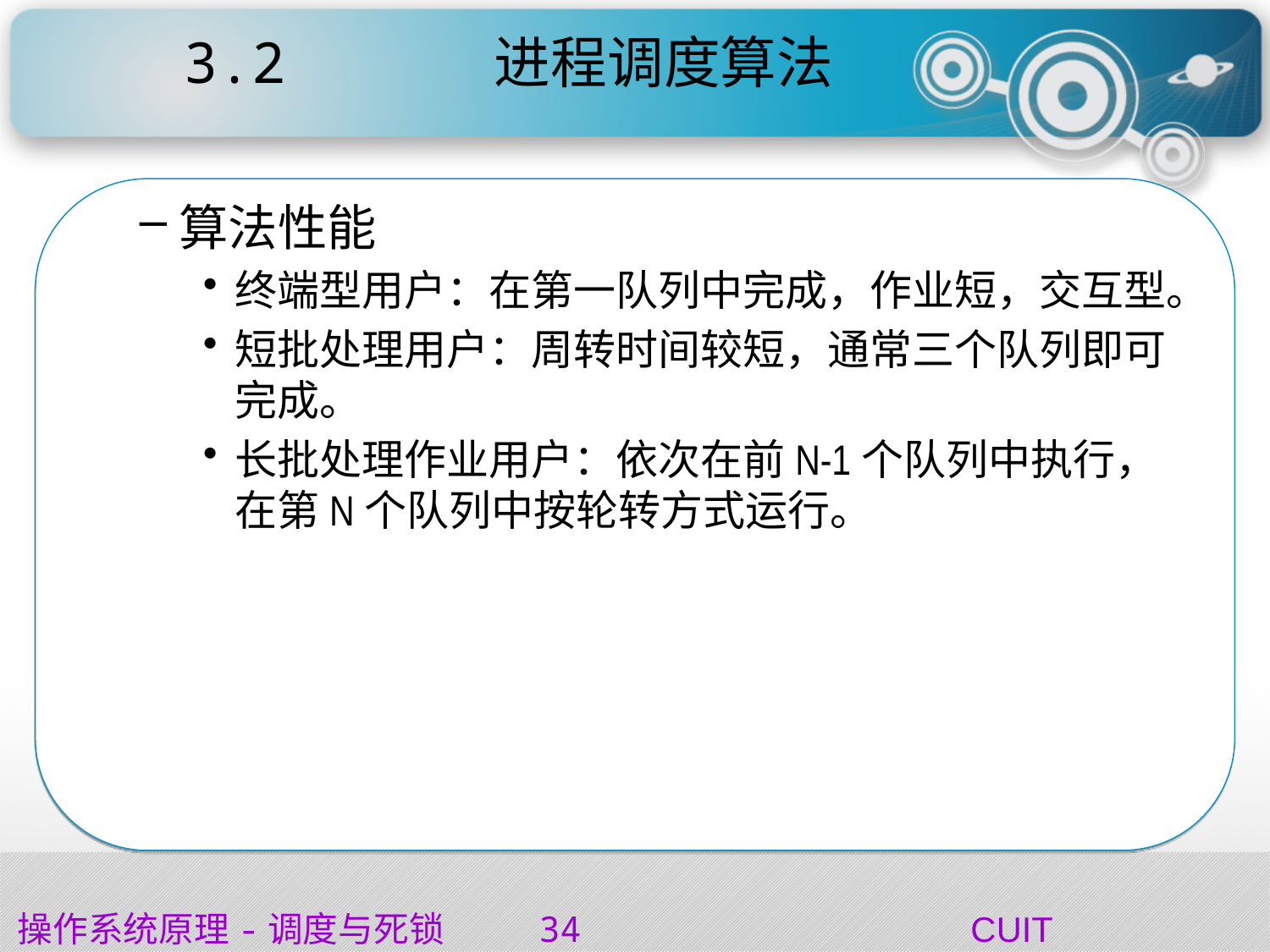

# 3.2	     进程调度算法
算法性能
终端型用户：在第一队列中完成，作业短，交互型。
短批处理用户：周转时间较短，通常三个队列即可完成。
长批处理作业用户：依次在前N-1个队列中执行，在第N个队列中按轮转方式运行。